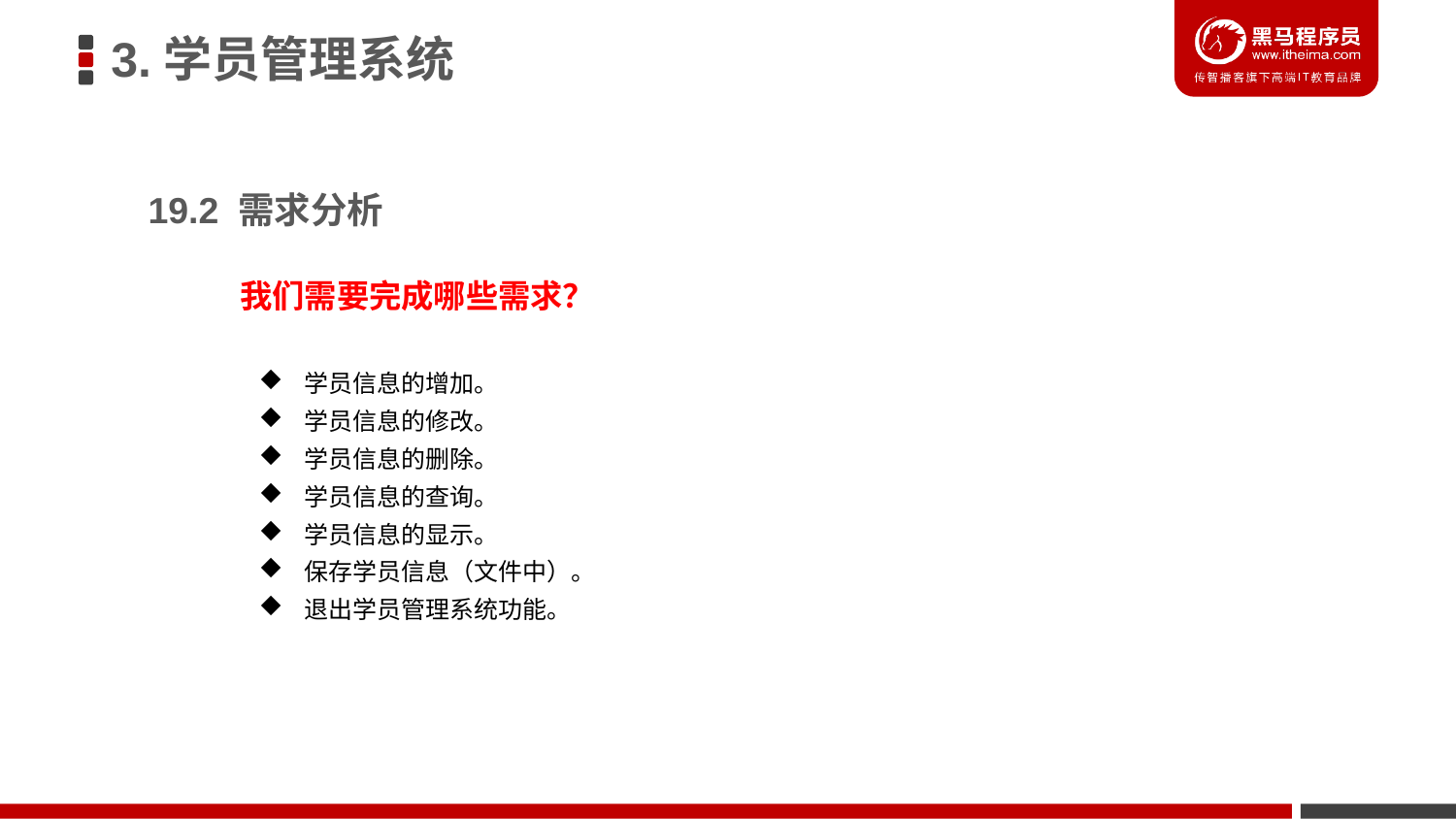

3.学员管理系统
19.2 需求分析
我们需要完成哪些需求？
学员信息的增加。
学员信息的修改。
学员信息的删除。
学员信息的查询。
学员信息的显示。
保存学员信息（文件中）。
退出学员管理系统功能。